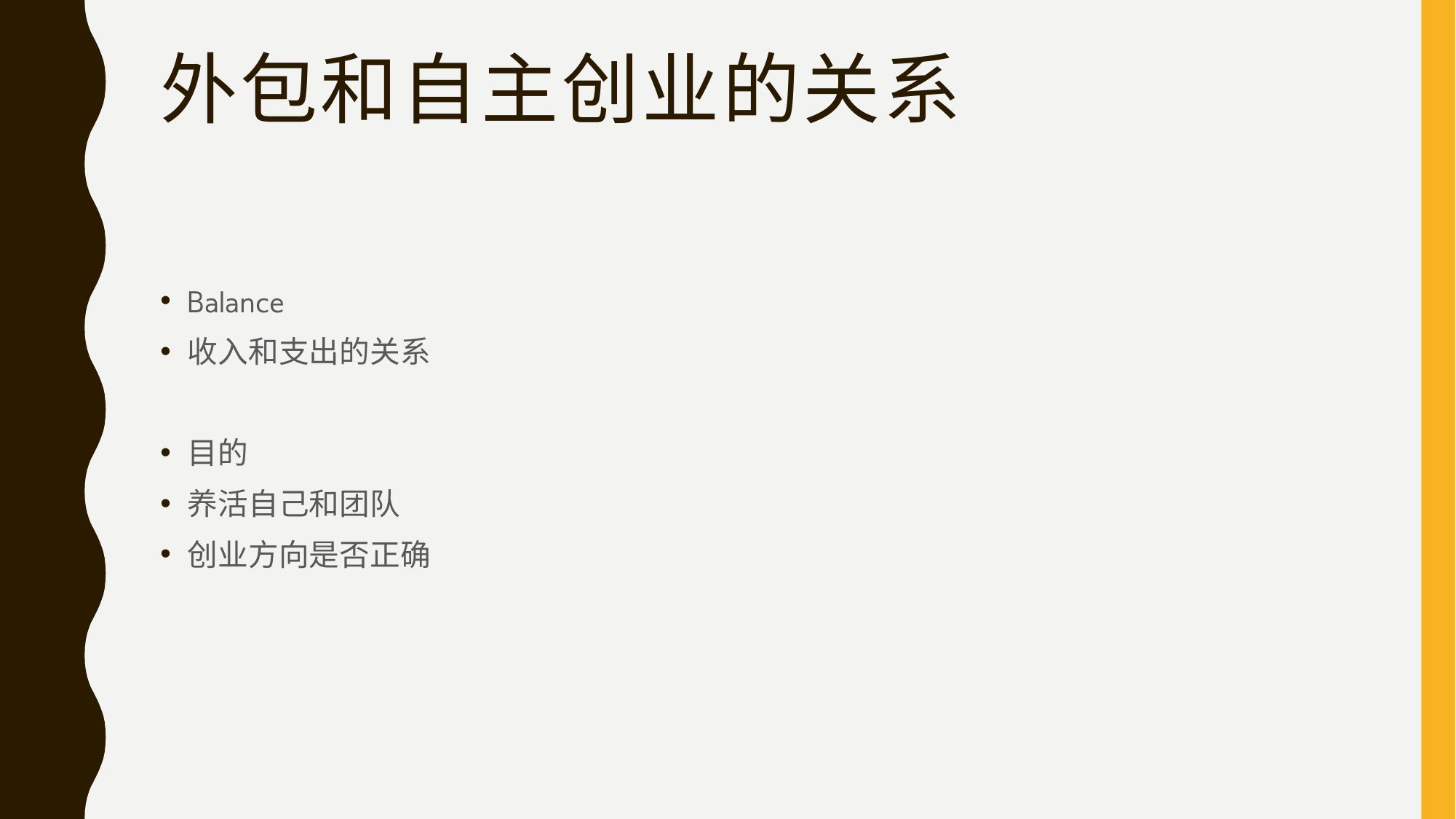

# 外包和自主创业的关系
Balance
收入和支出的关系

目的
养活自己和团队
创业方向是否正确